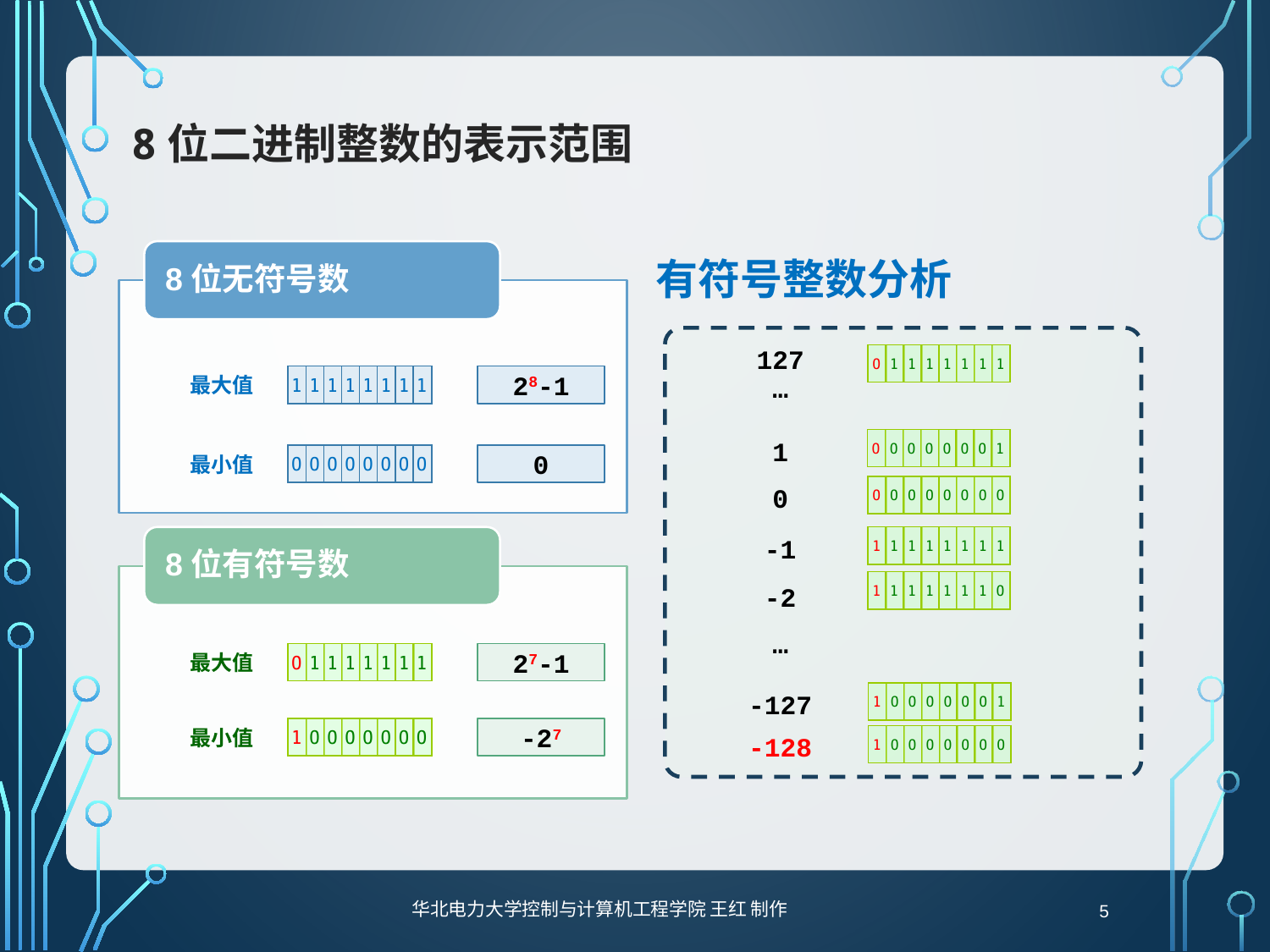

# 8位二进制整数的表示范围

8位无符号数

8位有符号数
有符号整数分析

127
0
1
1
1
1
1
1
1
1
1
1
1
1
1
1
1
28-1
最大值
…
0
0
0
0
0
0
0
1
1
0
0
0
0
0
0
0
0
0
最小值
0
0
0
0
0
0
0
0
0
1
1
1
1
1
1
1
1
-1
1
1
1
1
1
1
1
0
-2
…
0
1
1
1
1
1
1
1
27-1
最大值
1
0
0
0
0
0
0
1
-127
1
0
0
0
0
0
0
0
-27
最小值
1
0
0
0
0
0
0
0
-128
华北电力大学控制与计算机工程学院 王红 制作
5